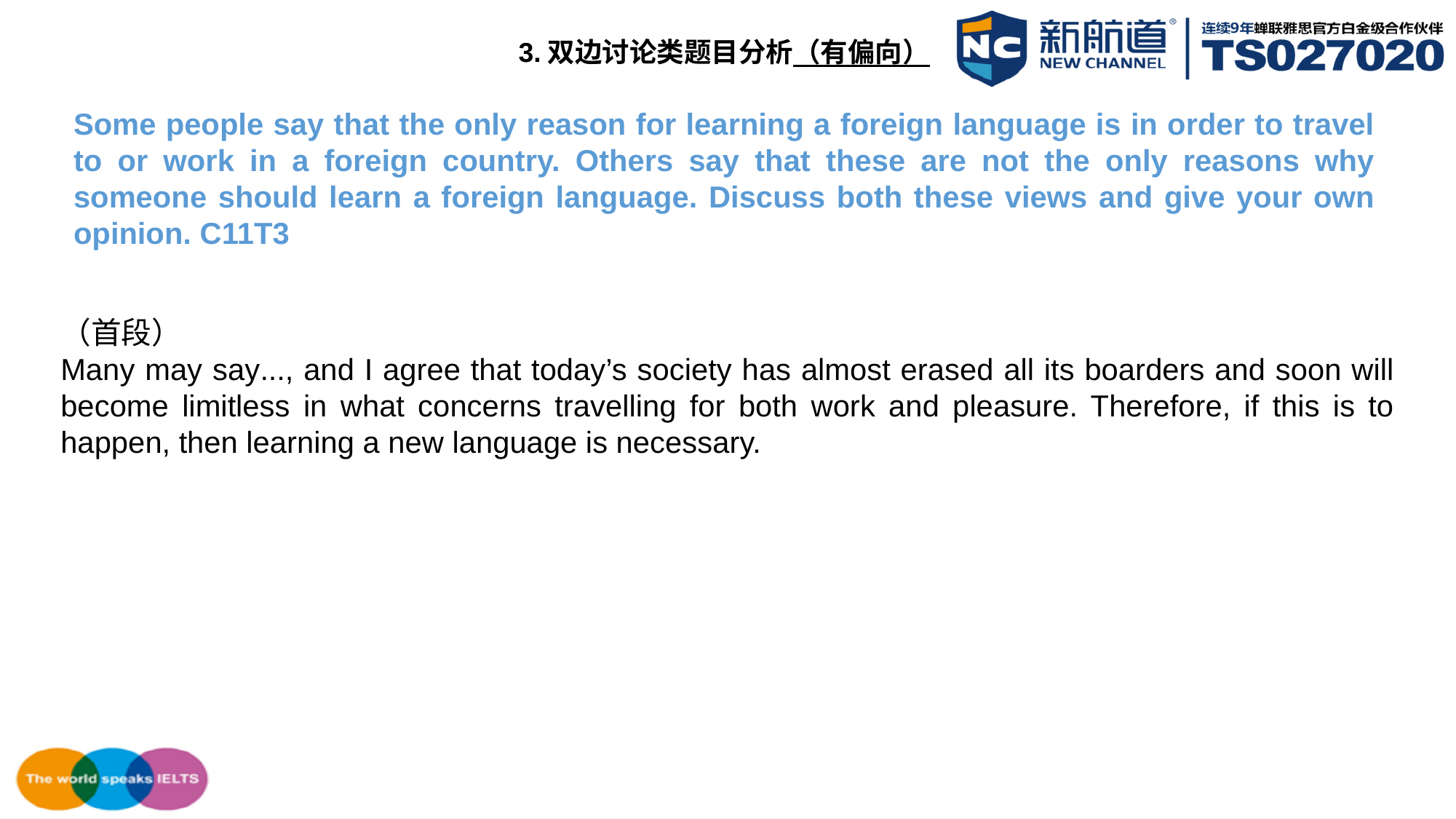

3.双边讨论类题目分析（有偏向）
Some people say that the only reason for learning a foreign language is in order to travel to or work in a foreign country. Others say that these are not the only reasons why someone should learn a foreign language. Discuss both these views and give your own opinion. C11T3

（首段）
Many may say..., and I agree that today’s society has almost erased all its boarders and soon will become limitless in what concerns travelling for both work and pleasure. Therefore, if this is to happen, then learning a new language is necessary.